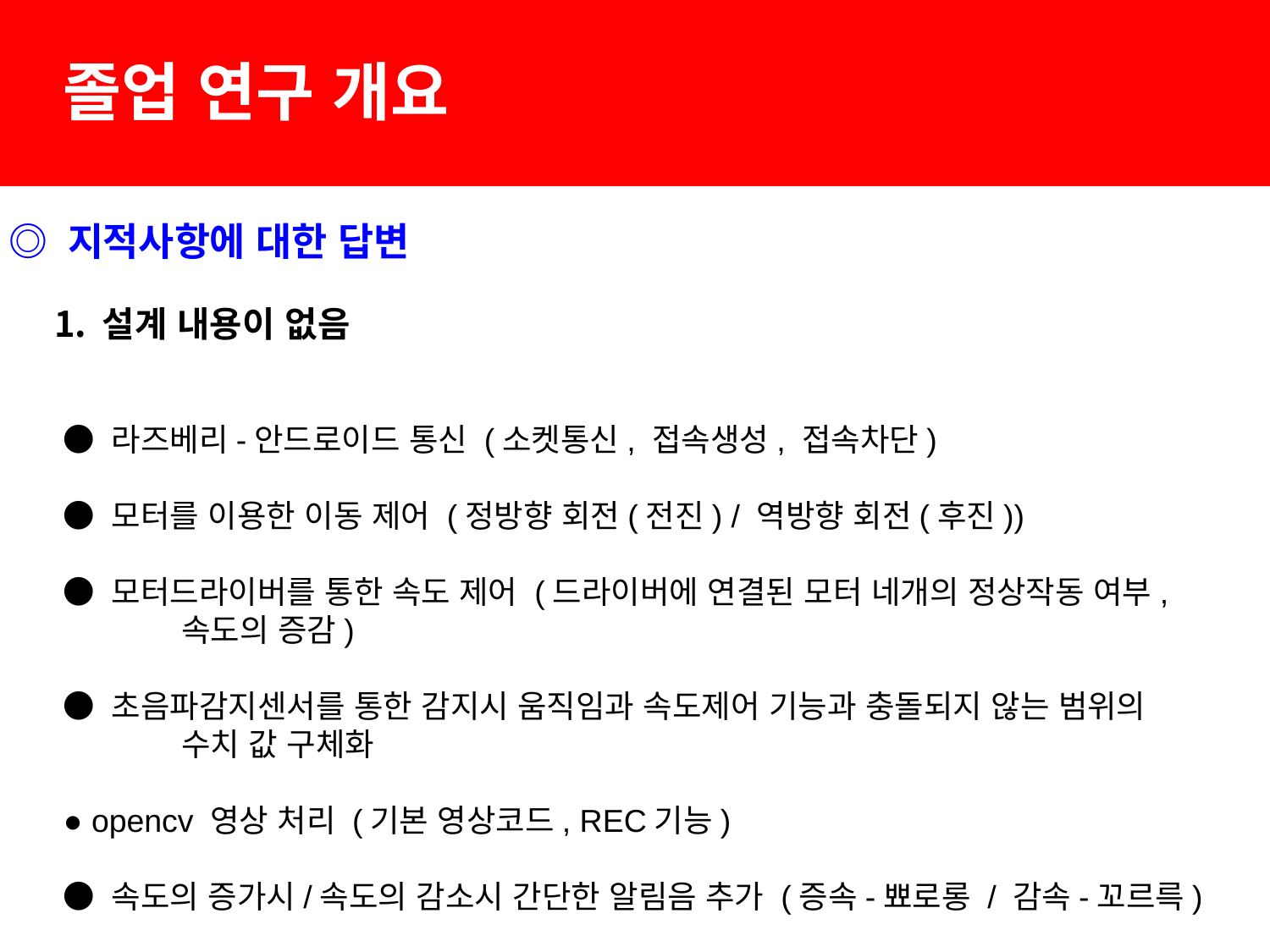

졸업 연구 개요
  ◎ 지적사항에 대한 답변

설계 내용이 없음

 ● 라즈베리-안드로이드 통신 (소켓통신, 접속생성, 접속차단)

 ● 모터를 이용한 이동 제어 (정방향 회전(전진) / 역방향 회전(후진))

 ● 모터드라이버를 통한 속도 제어 (드라이버에 연결된 모터 네개의 정상작동 여부,
 	속도의 증감)

 ● 초음파감지센서를 통한 감지시 움직임과 속도제어 기능과 충돌되지 않는 범위의
 	수치 값 구체화

 ● opencv 영상 처리 (기본 영상코드, REC기능)

 ● 속도의 증가시/속도의 감소시 간단한 알림음 추가 (증속-뾰로롱 / 감속-꼬르륵)